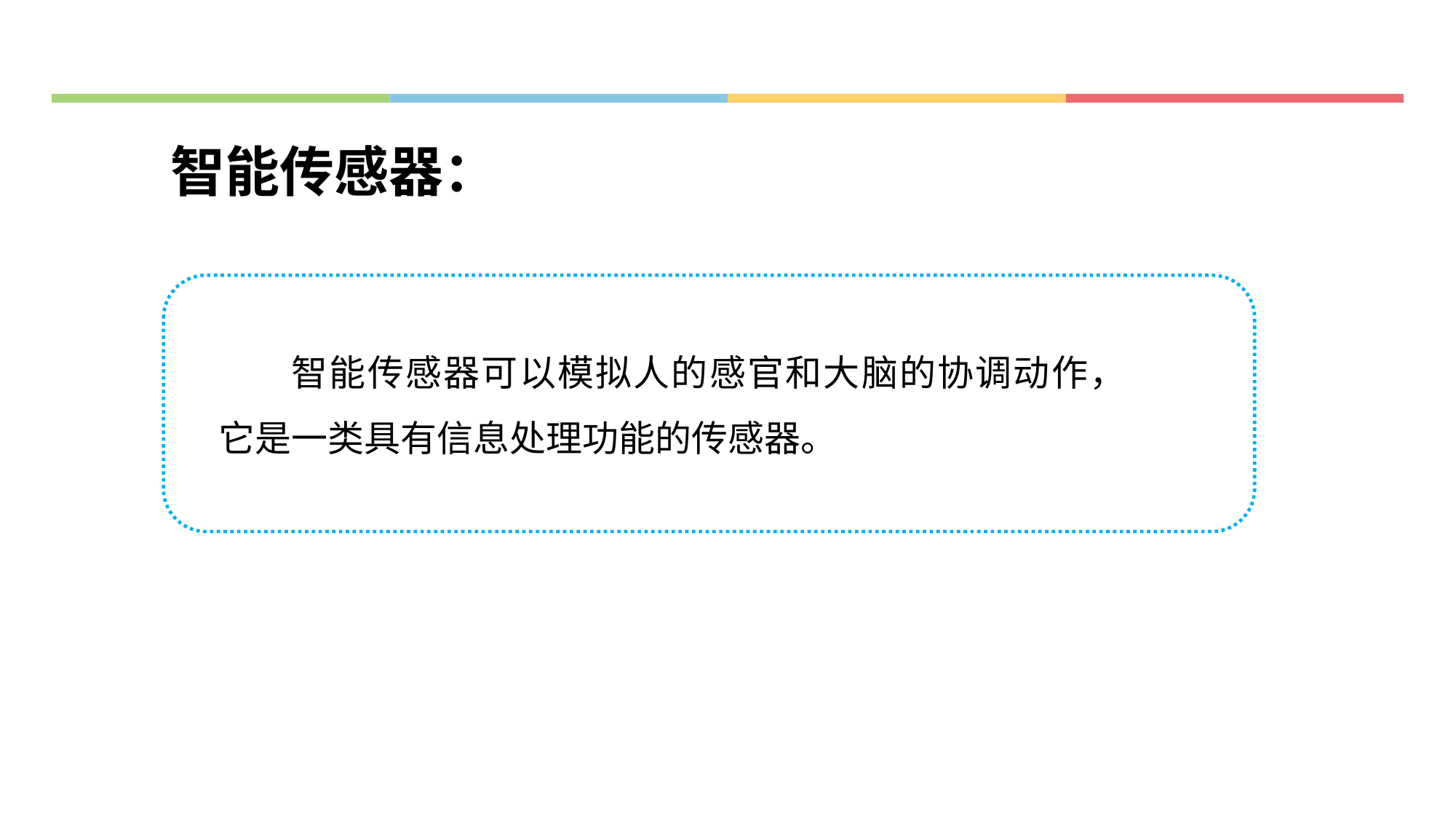

智能传感器：

智能传感器可以模拟人的感官和大脑的协调动作，它是一类具有信息处理功能的传感器。